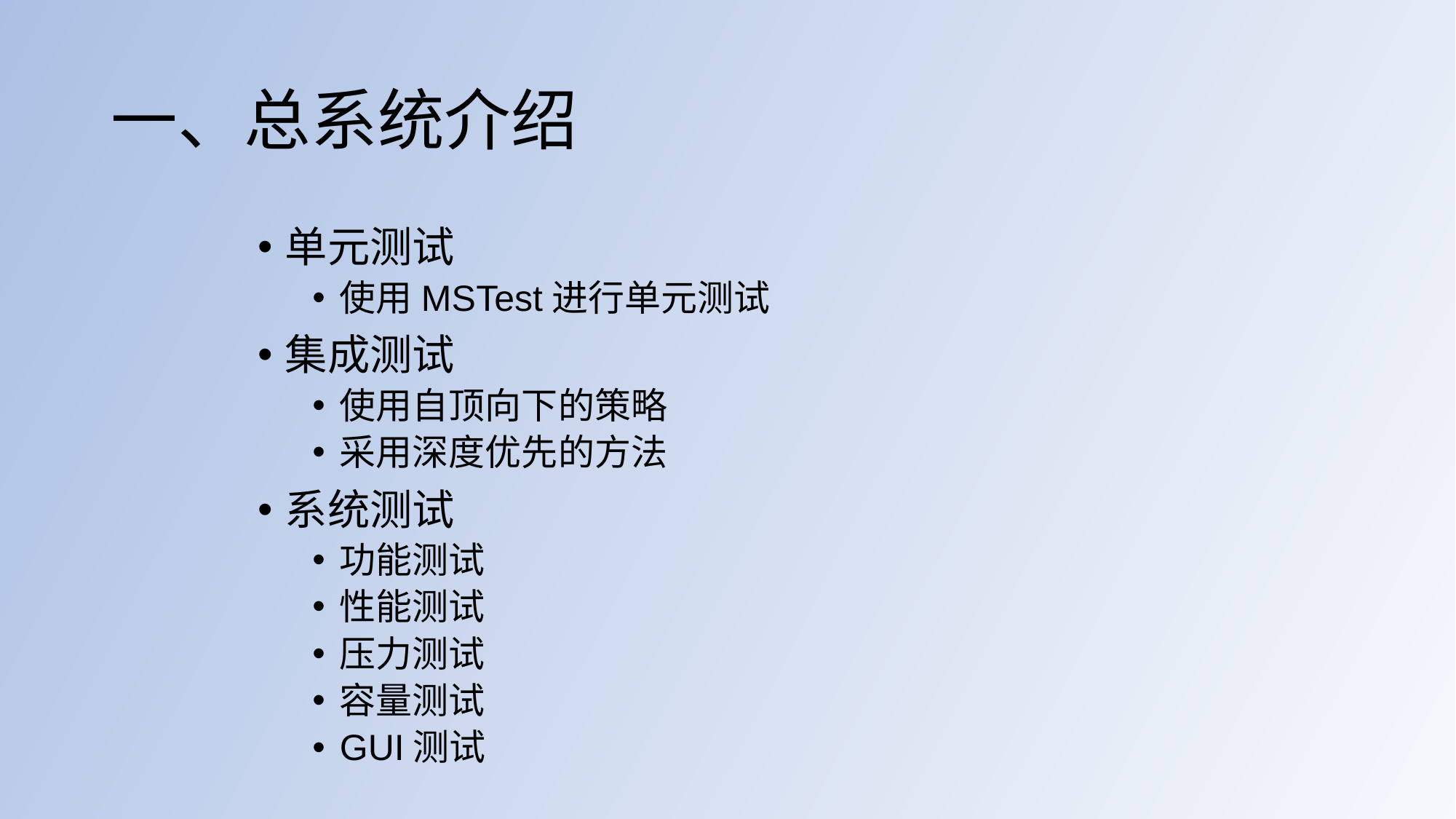

# 一、总系统介绍
单元测试
使用MS Test进行单元测试
集成测试
使用自顶向下的策略
采用深度优先的方法
系统测试
功能测试
性能测试
压力测试
容量测试
GUI测试